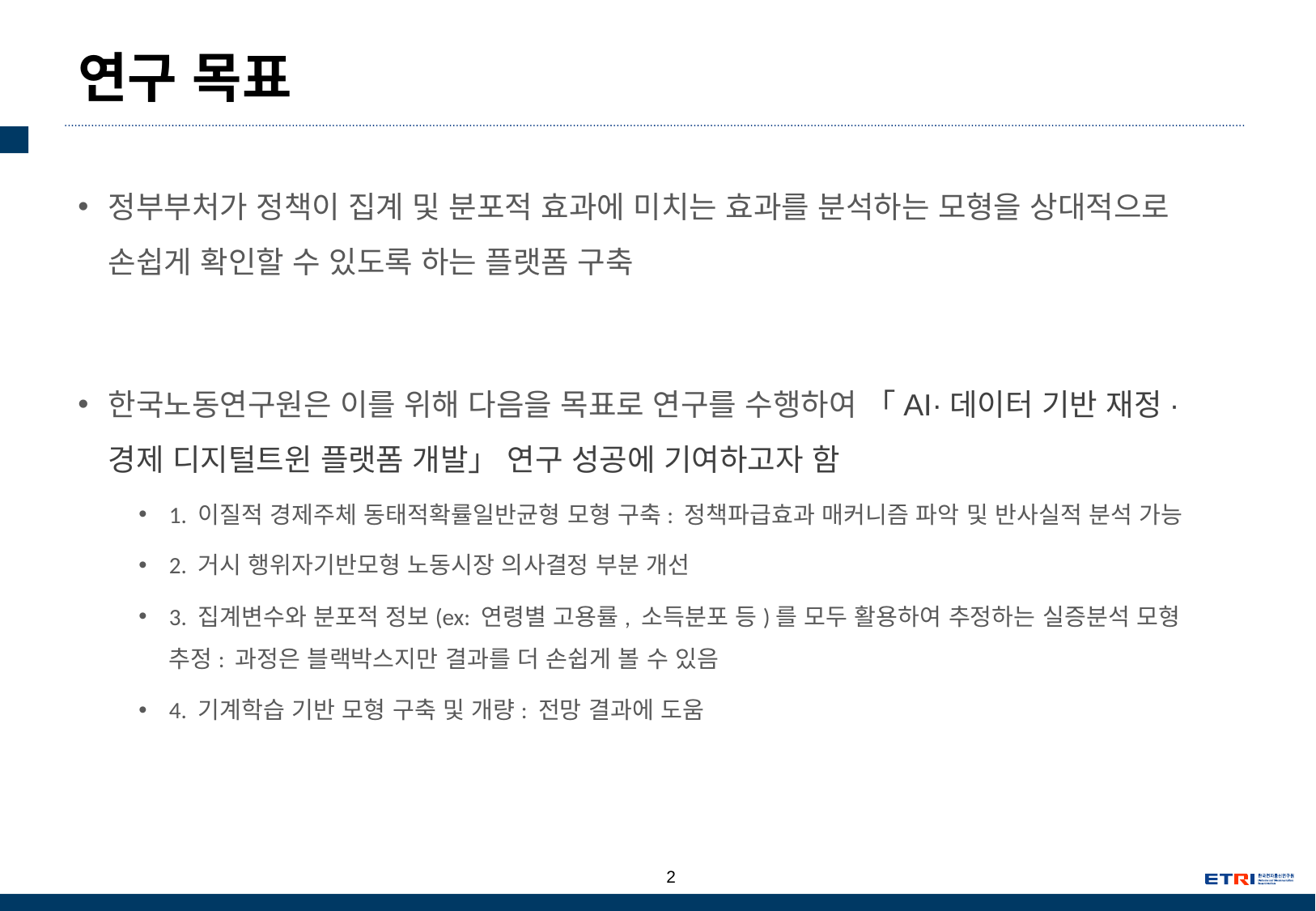

# 연구 목표
정부부처가 정책이 집계 및 분포적 효과에 미치는 효과를 분석하는 모형을 상대적으로 손쉽게 확인할 수 있도록 하는 플랫폼 구축

한국노동연구원은 이를 위해 다음을 목표로 연구를 수행하여 「AI·데이터 기반 재정·경제 디지털트윈 플랫폼 개발」 연구 성공에 기여하고자 함
1. 이질적 경제주체 동태적확률일반균형 모형 구축: 정책파급효과 매커니즘 파악 및 반사실적 분석 가능
2. 거시 행위자기반모형 노동시장 의사결정 부분 개선
3. 집계변수와 분포적 정보(ex: 연령별 고용률, 소득분포 등)를 모두 활용하여 추정하는 실증분석 모형  추정: 과정은 블랙박스지만 결과를 더 손쉽게 볼 수 있음
4. 기계학습 기반 모형 구축 및 개량: 전망 결과에 도움